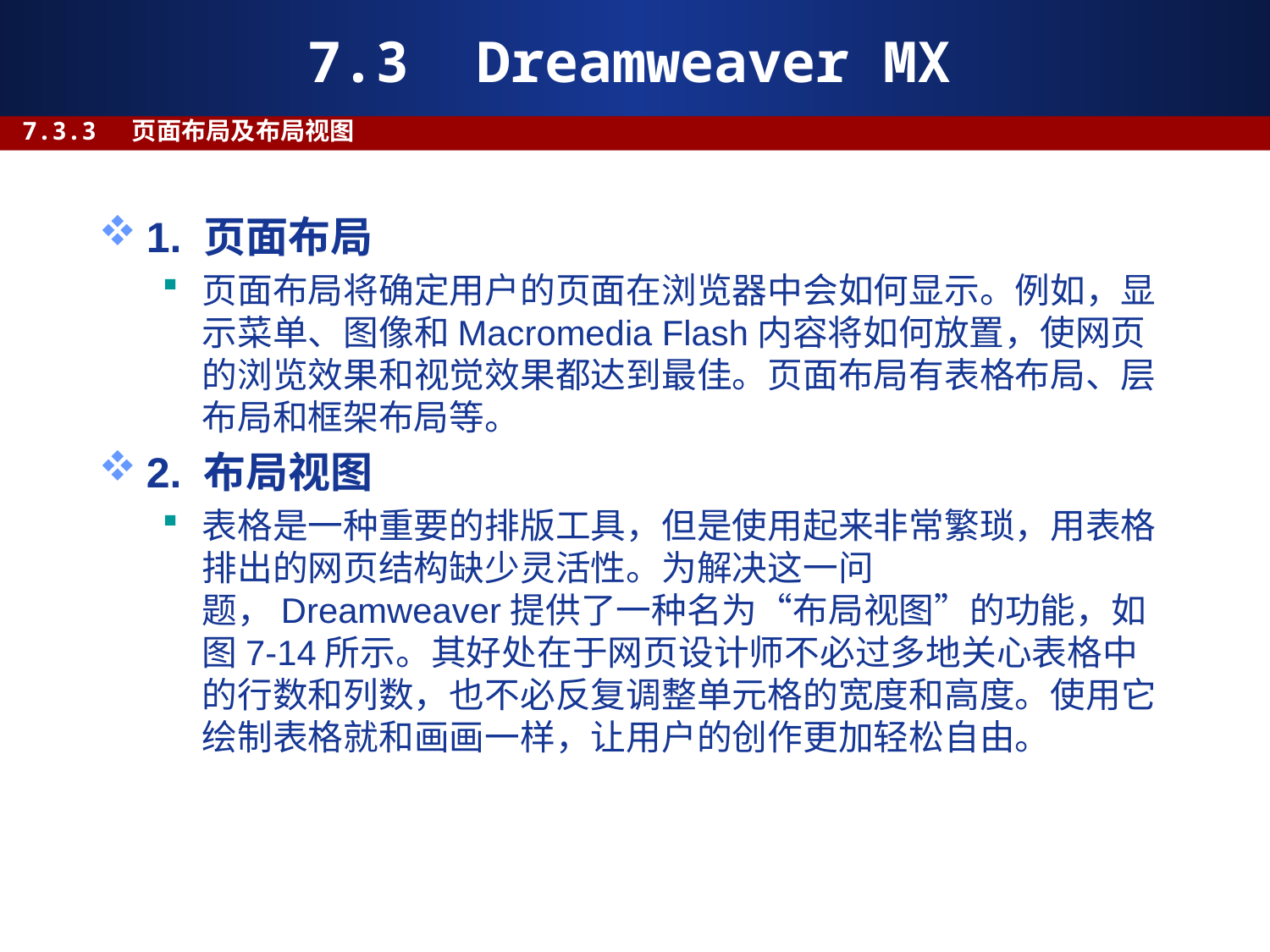

# 7.3  Dreamweaver MX
7.3.3  页面布局及布局视图
1. 页面布局
页面布局将确定用户的页面在浏览器中会如何显示。例如，显示菜单、图像和Macromedia Flash内容将如何放置，使网页的浏览效果和视觉效果都达到最佳。页面布局有表格布局、层布局和框架布局等。
2. 布局视图
表格是一种重要的排版工具，但是使用起来非常繁琐，用表格排出的网页结构缺少灵活性。为解决这一问题，Dreamweaver提供了一种名为“布局视图”的功能，如图7-14所示。其好处在于网页设计师不必过多地关心表格中的行数和列数，也不必反复调整单元格的宽度和高度。使用它绘制表格就和画画一样，让用户的创作更加轻松自由。